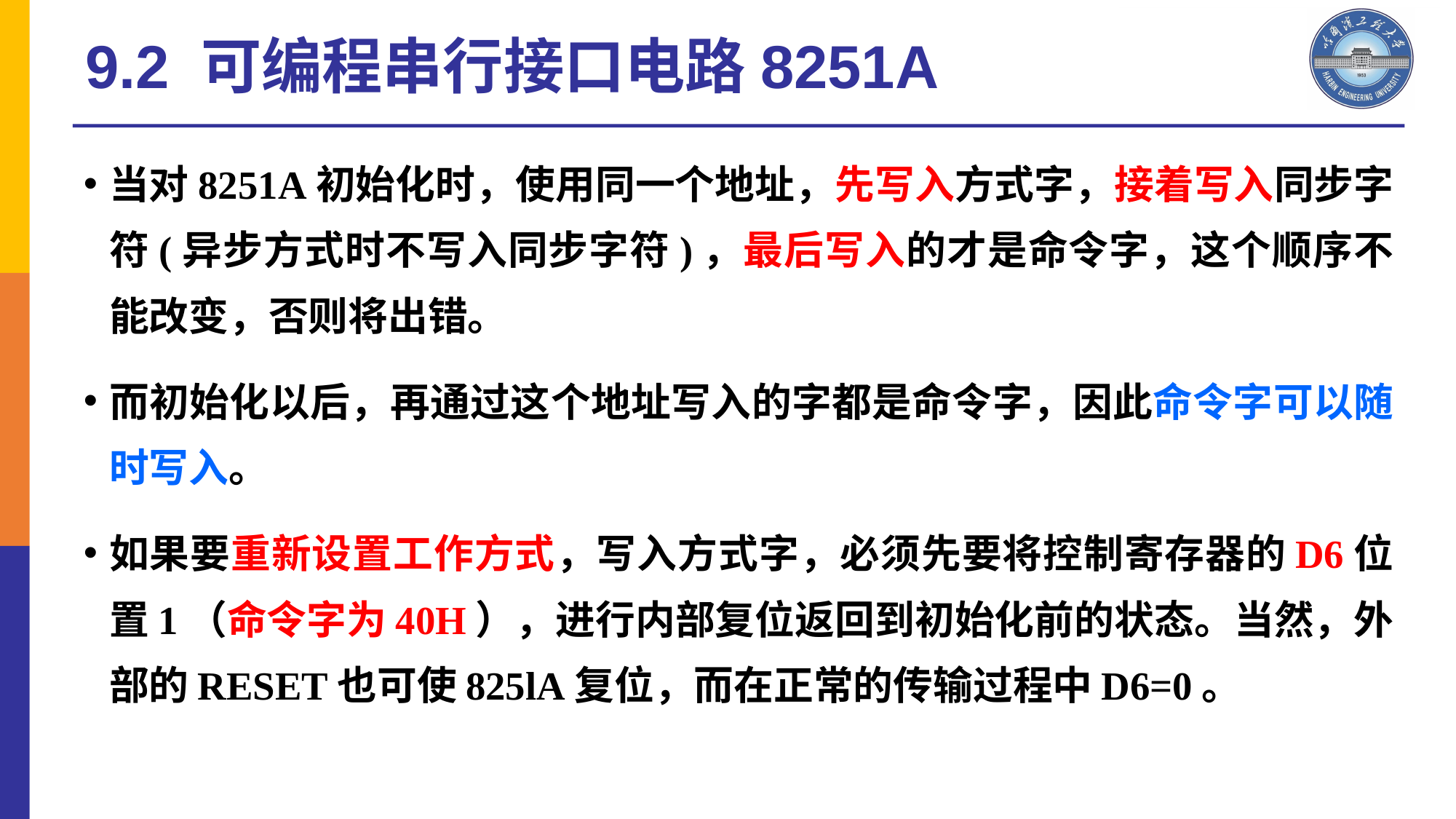

9.2 可编程串行接口电路8251A
当对8251A初始化时，使用同一个地址，先写入方式字，接着写入同步字符(异步方式时不写入同步字符)，最后写入的才是命令字，这个顺序不能改变，否则将出错。
而初始化以后，再通过这个地址写入的字都是命令字，因此命令字可以随时写入。
如果要重新设置工作方式，写入方式字，必须先要将控制寄存器的D6位置1（命令字为40H），进行内部复位返回到初始化前的状态。当然，外部的RESET也可使825lA复位，而在正常的传输过程中D6=0。